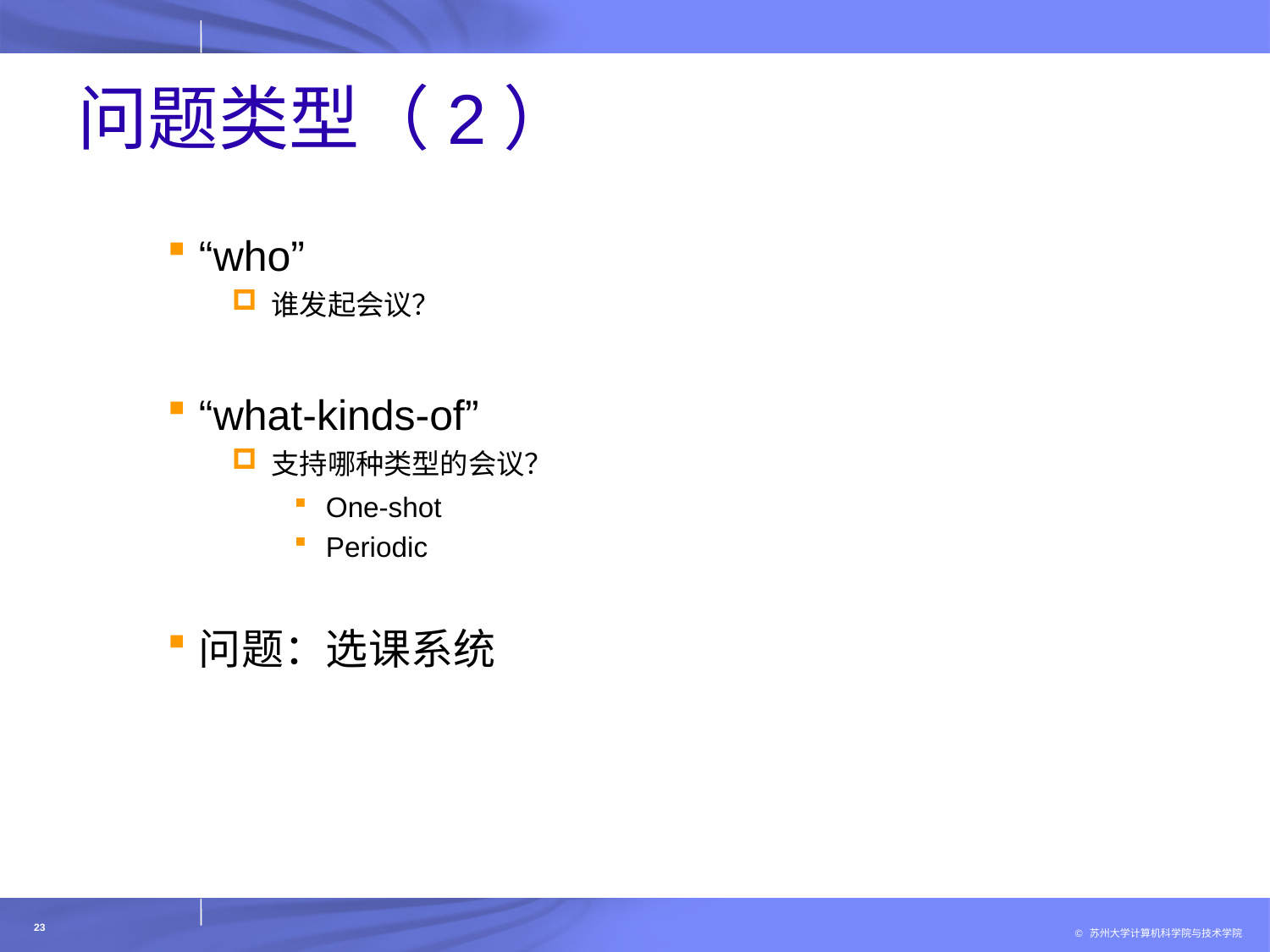

# 问题类型（2）
“who”
谁发起会议？

“what-kinds-of”
支持哪种类型的会议？
One-shot
Periodic

问题：选课系统
23